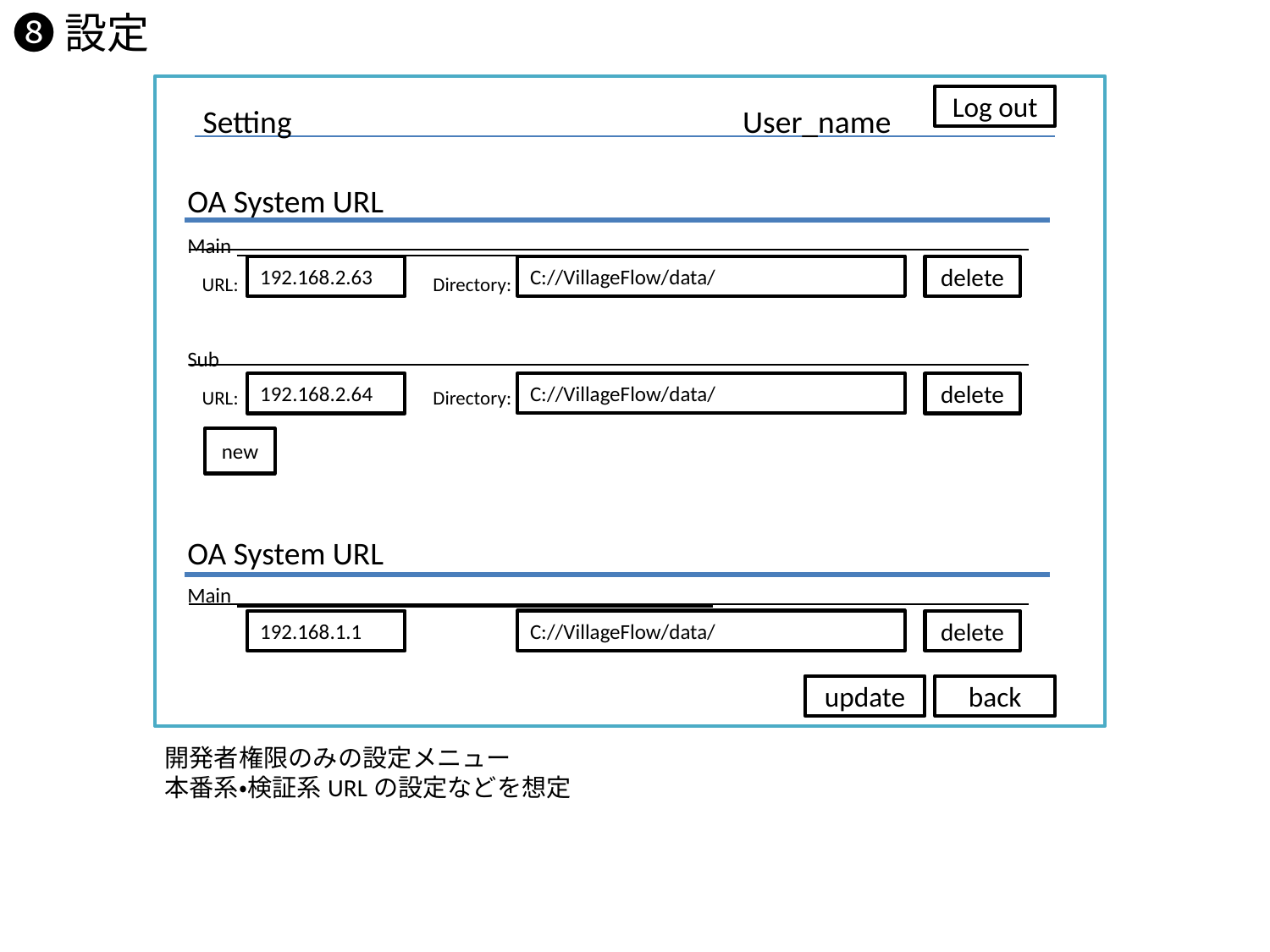

❽設定

Setting
User_name
Log out
OA System URL
Main
   URL:                                            Directory:

Sub
   URL:                                            Directory:

OA System URL
Main

C://VillageFlow/data/
192.168.2.63
delete
C://VillageFlow/data/
192.168.2.64
delete
new
C://VillageFlow/data/
192.168.1.1
delete
update
back
開発者権限のみの設定メニュー
本番系・検証系URLの設定などを想定